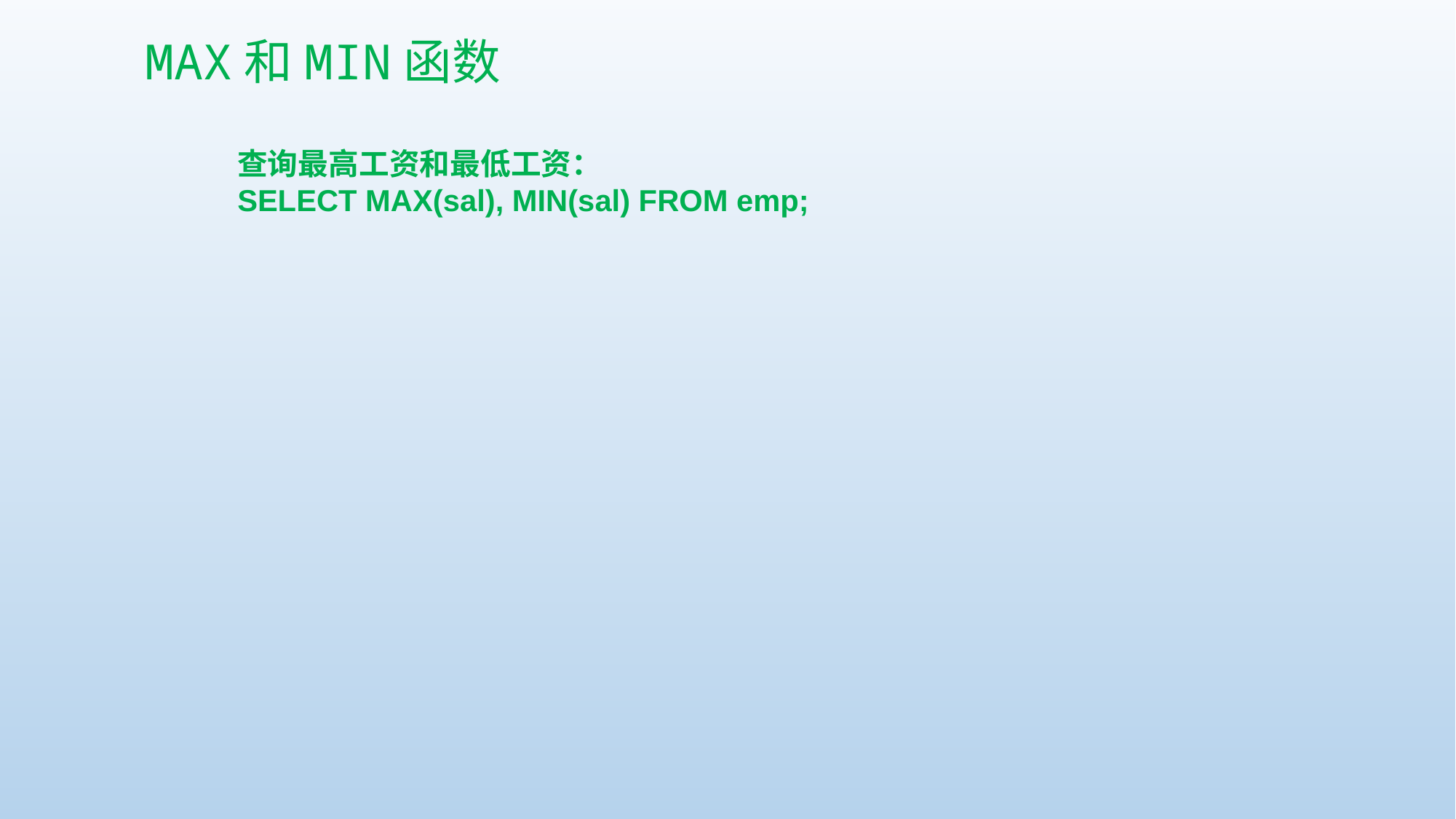

MAX和MIN函数

查询最高工资和最低工资：
SELECT MAX(sal), MIN(sal) FROM emp;